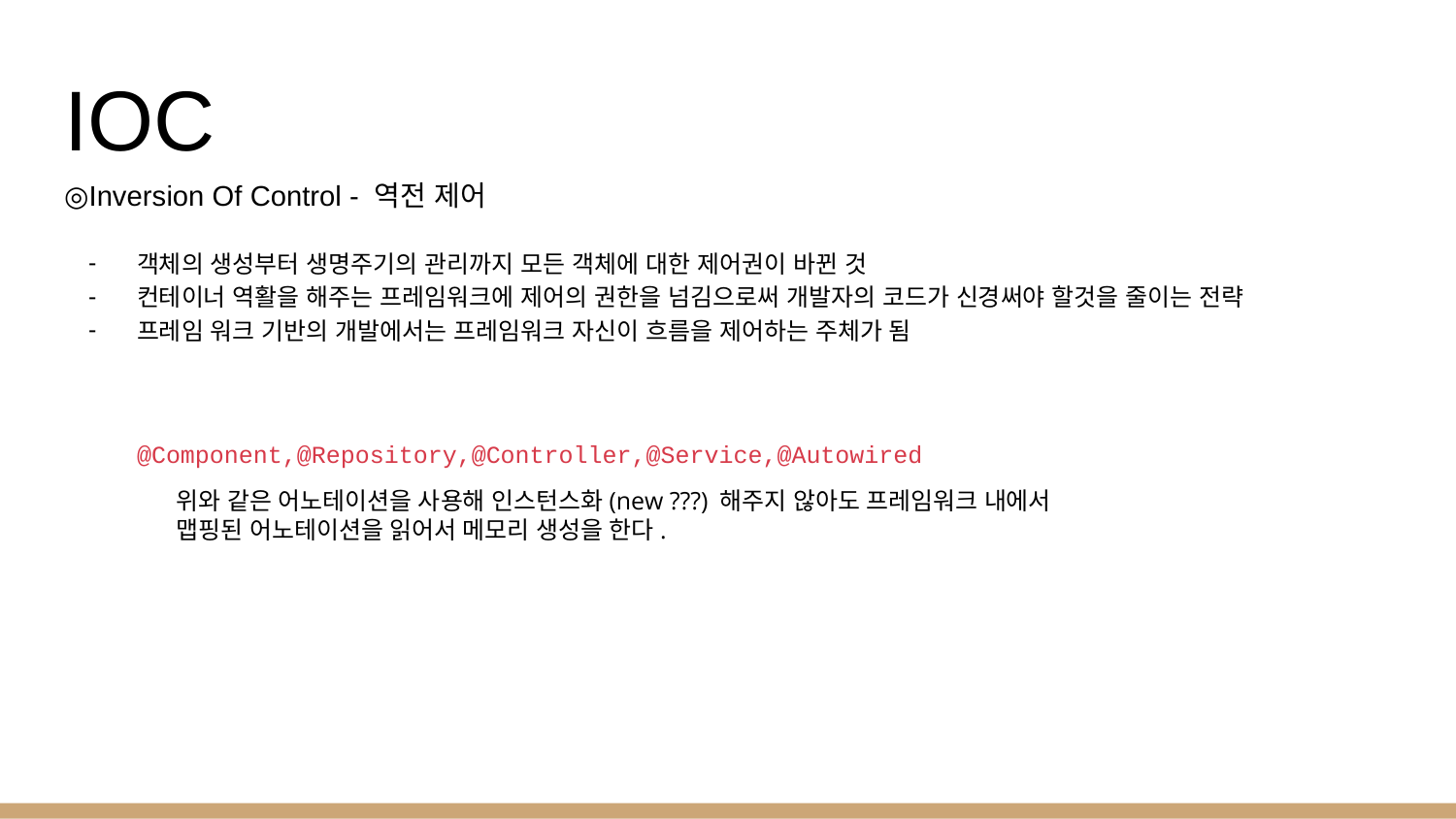

# IOC
◎Inversion Of Control - 역전 제어
객체의 생성부터 생명주기의 관리까지 모든 객체에 대한 제어권이 바뀐 것
컨테이너 역활을 해주는 프레임워크에 제어의 권한을 넘김으로써 개발자의 코드가 신경써야 할것을 줄이는 전략
프레임 워크 기반의 개발에서는 프레임워크 자신이 흐름을 제어하는 주체가 됨

@Component,@Repository,@Controller,@Service,@Autowired

위와 같은 어노테이션을 사용해 인스턴스화(new ???) 해주지 않아도 프레임워크 내에서 맵핑된 어노테이션을 읽어서 메모리 생성을 한다.